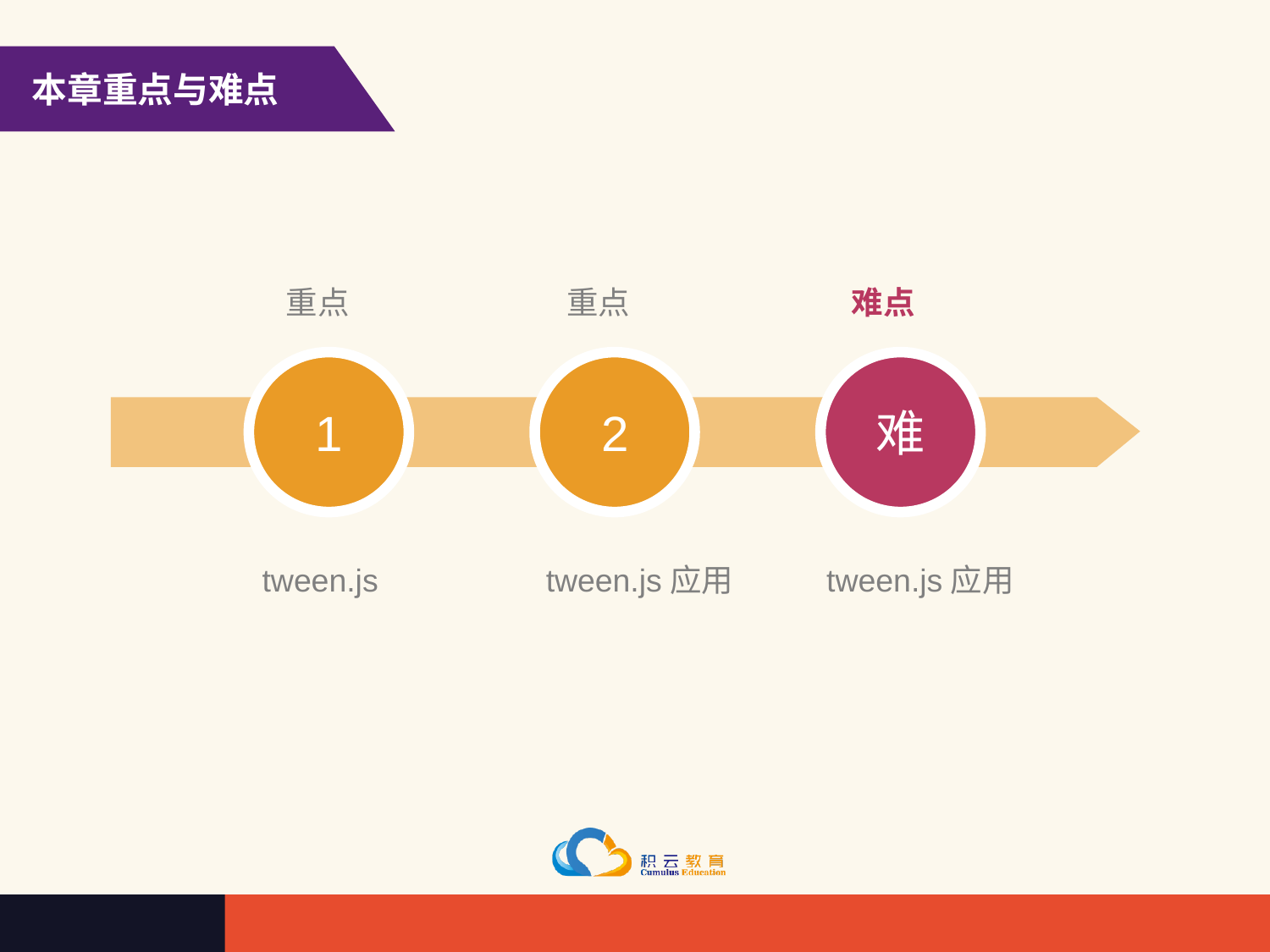

本章重点与难点
重点
重点
难点

1

2

难

tween.js应用
tween.js应用
tween.js